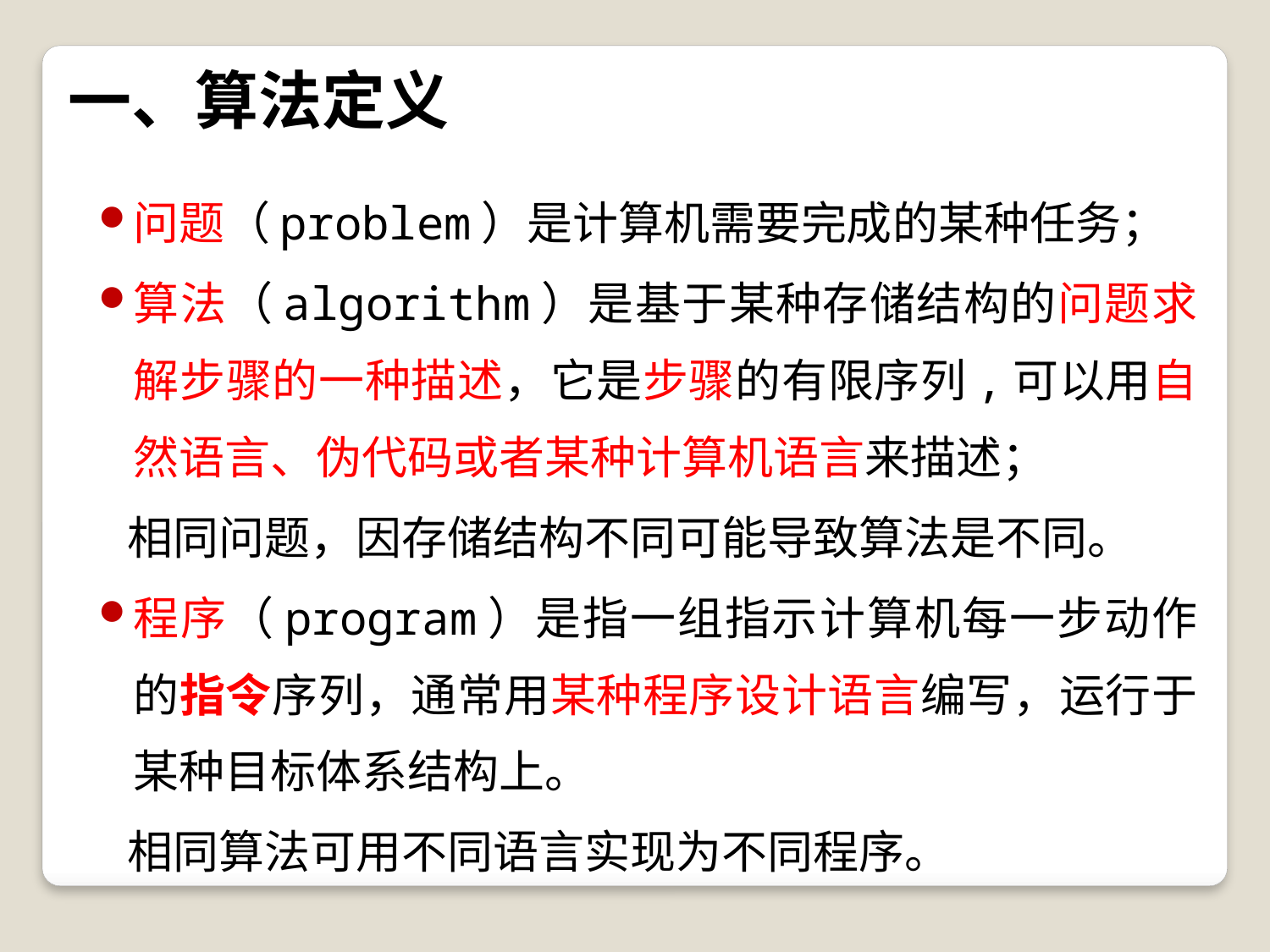

# 一、算法定义

问题（problem）是计算机需要完成的某种任务；
算法（algorithm）是基于某种存储结构的问题求解步骤的一种描述，它是步骤的有限序列,可以用自然语言、伪代码或者某种计算机语言来描述；
  相同问题，因存储结构不同可能导致算法是不同。
程序（program）是指一组指示计算机每一步动作的指令序列，通常用某种程序设计语言编写，运行于某种目标体系结构上。
  相同算法可用不同语言实现为不同程序。